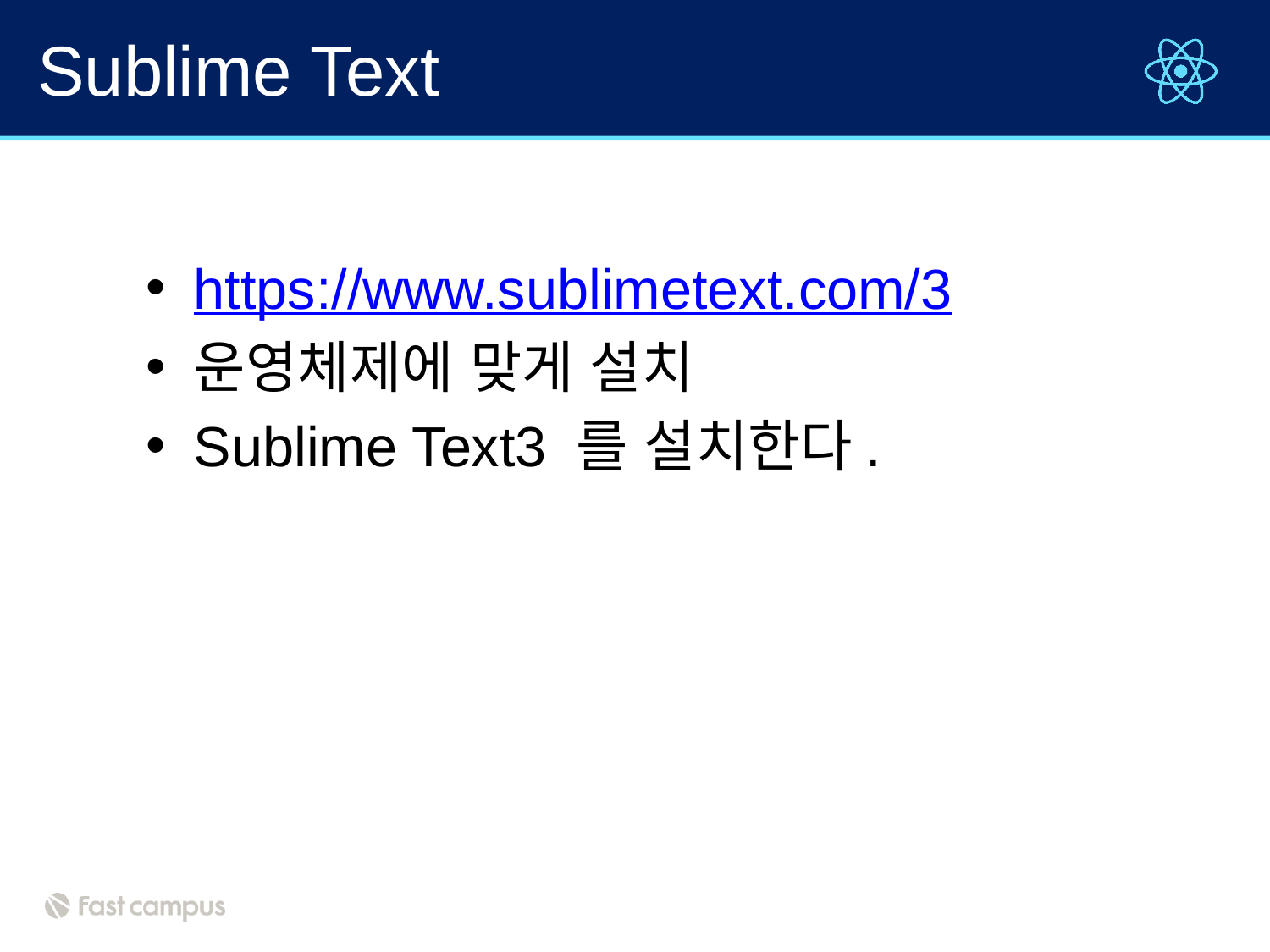

# Sublime Text
https://www.sublimetext.com/3
운영체제에 맞게 설치
Sublime Text3 를 설치한다.